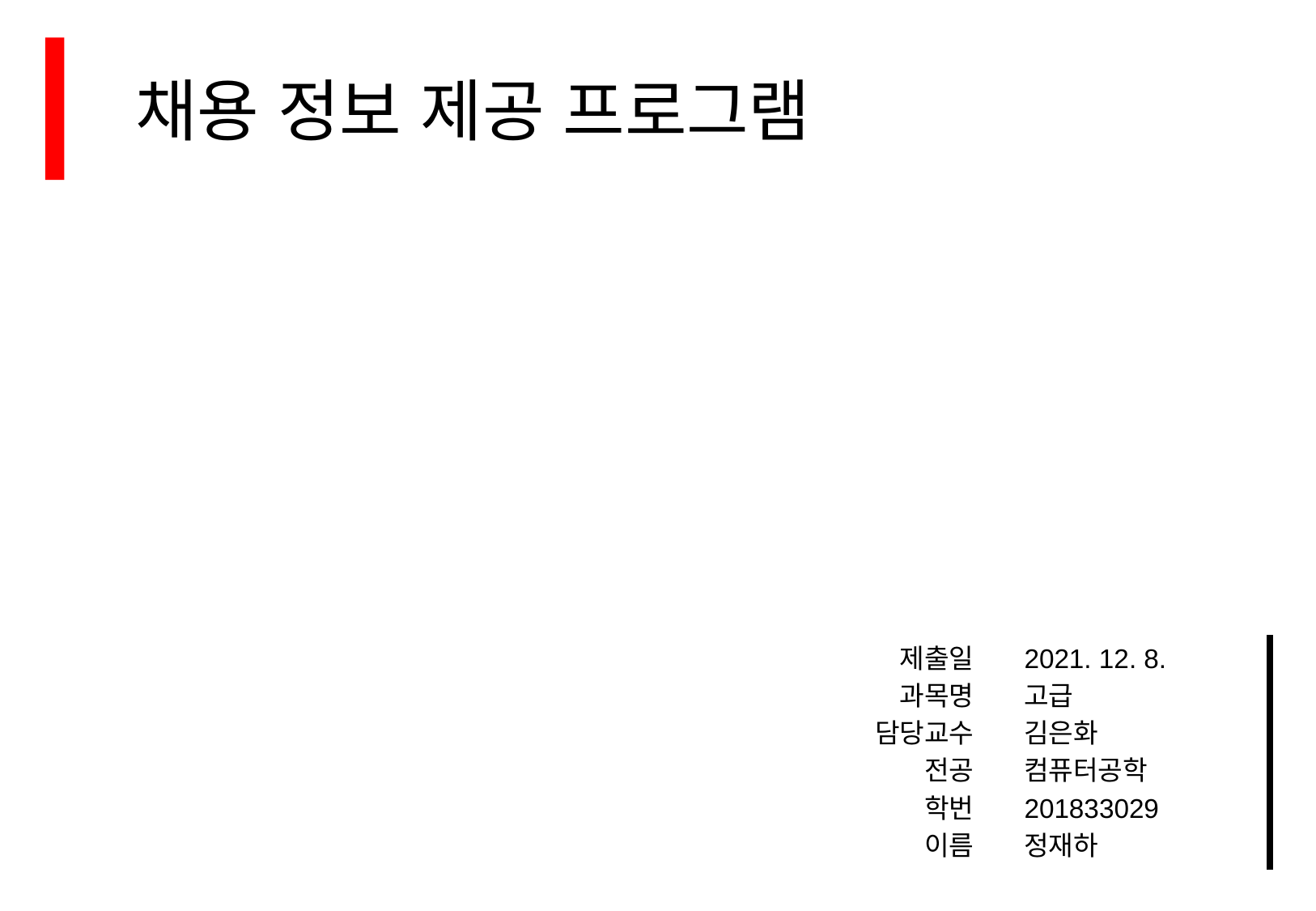

채용 정보 제공 프로그램
제출일
과목명
담당교수
전공
학번
이름
2021. 12. 8.
고급
김은화
컴퓨터공학
201833029
정재하